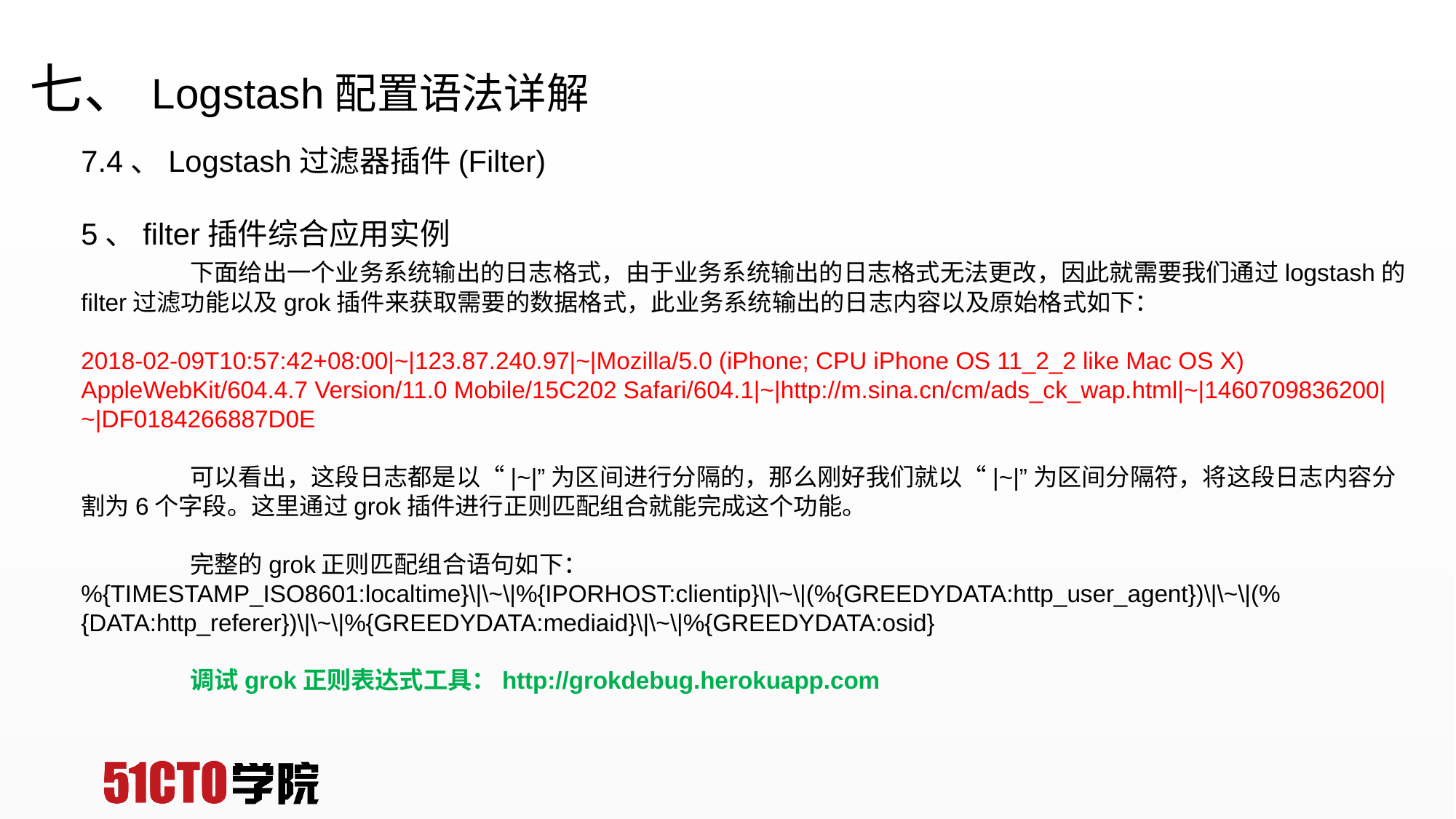

# 七、Logstash配置语法详解
7.4、Logstash过滤器插件(Filter)

5、filter插件综合应用实例
	下面给出一个业务系统输出的日志格式，由于业务系统输出的日志格式无法更改，因此就需要我们通过logstash的filter过滤功能以及grok插件来获取需要的数据格式，此业务系统输出的日志内容以及原始格式如下：

2018-02-09T10:57:42+08:00|~|123.87.240.97|~|Mozilla/5.0 (iPhone; CPU iPhone OS 11_2_2 like Mac OS X) AppleWebKit/604.4.7 Version/11.0 Mobile/15C202 Safari/604.1|~|http://m.sina.cn/cm/ads_ck_wap.html|~|1460709836200|~|DF0184266887D0E

	可以看出，这段日志都是以“|~|”为区间进行分隔的，那么刚好我们就以“|~|”为区间分隔符，将这段日志内容分割为6个字段。这里通过grok插件进行正则匹配组合就能完成这个功能。

	完整的grok正则匹配组合语句如下：
%{TIMESTAMP_ISO8601:localtime}\|\~\|%{IPORHOST:clientip}\|\~\|(%{GREEDYDATA:http_user_agent})\|\~\|(%{DATA:http_referer})\|\~\|%{GREEDYDATA:mediaid}\|\~\|%{GREEDYDATA:osid}

	调试grok正则表达式工具：http://grokdebug.herokuapp.com